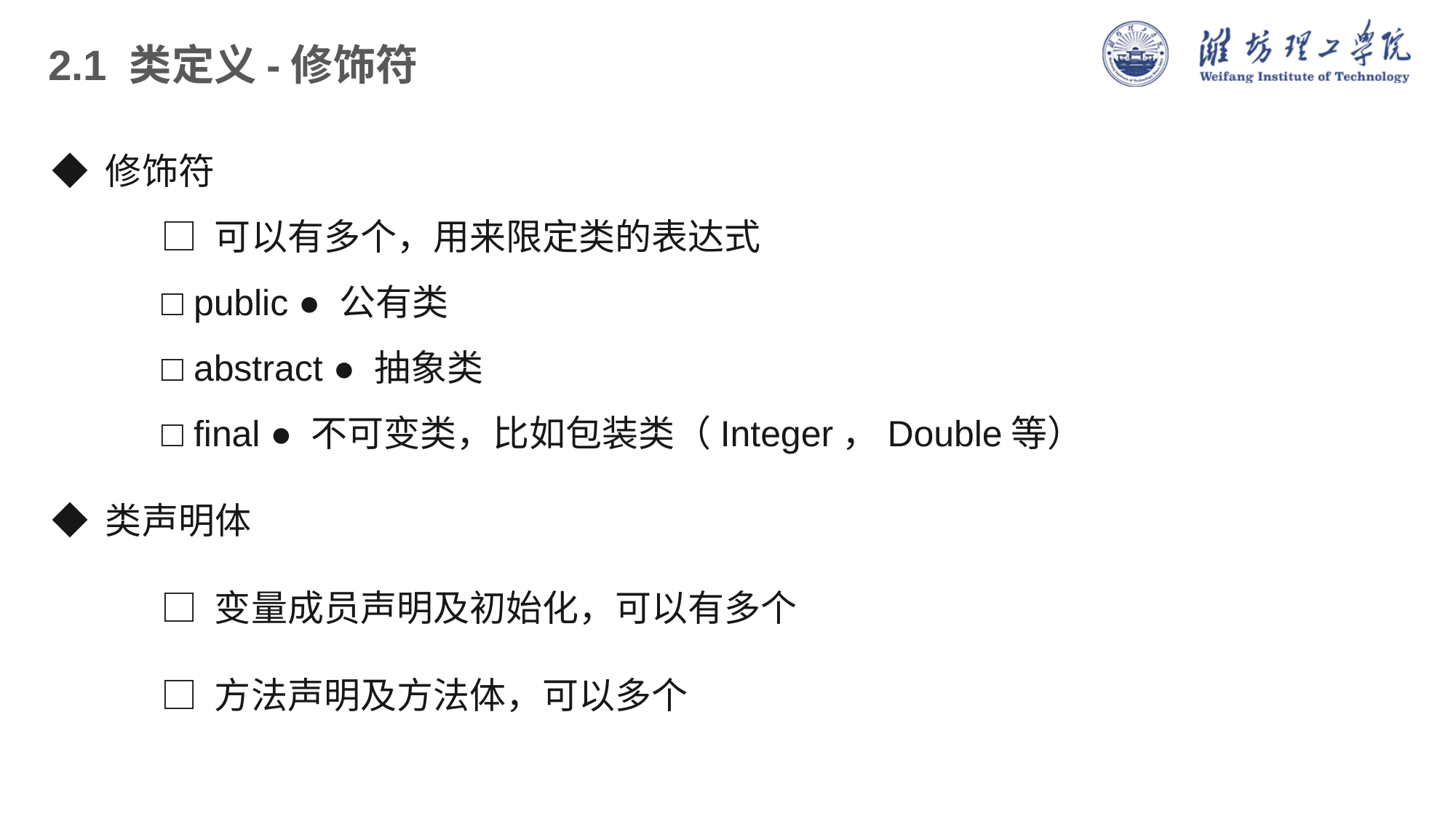

2.1 类定义-修饰符
◆ 修饰符
	□ 可以有多个，用来限定类的表达式
	□ public ● 公有类
	□ abstract ● 抽象类
	□ final ● 不可变类，比如包装类（Integer，Double等）
◆ 类声明体
	□ 变量成员声明及初始化，可以有多个
	□ 方法声明及方法体，可以多个